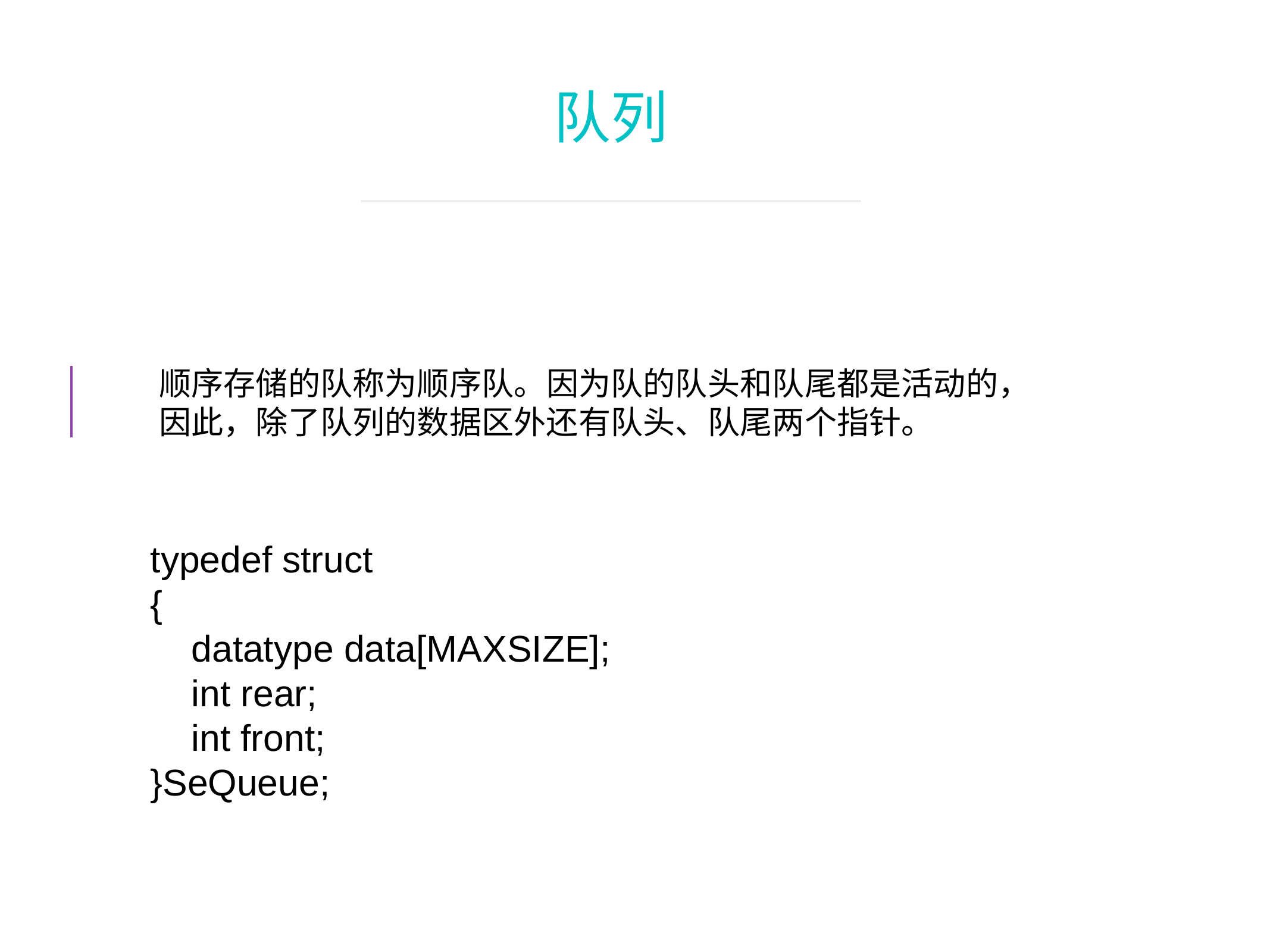

队列

顺序存储的队称为顺序队。因为队的队头和队尾都是活动的，因此，除了队列的数据区外还有队头、队尾两个指针。

typedef struct
{
    datatype data[MAXSIZE];
    int rear;
    int front;
}SeQueue;